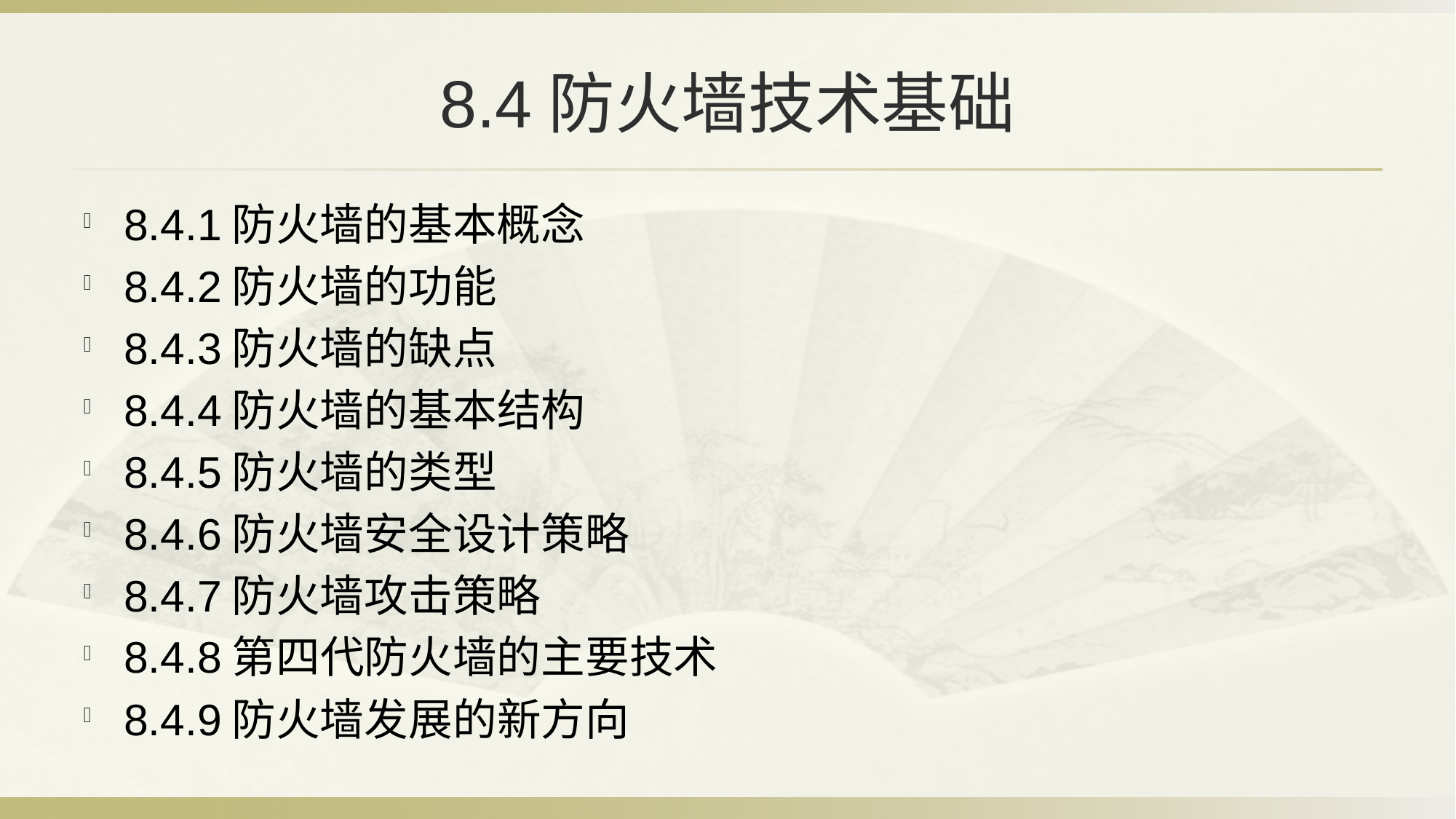

# 8.4防火墙技术基础
8.4.1防火墙的基本概念
8.4.2防火墙的功能
8.4.3防火墙的缺点
8.4.4防火墙的基本结构
8.4.5防火墙的类型
8.4.6防火墙安全设计策略
8.4.7防火墙攻击策略
8.4.8第四代防火墙的主要技术
8.4.9防火墙发展的新方向